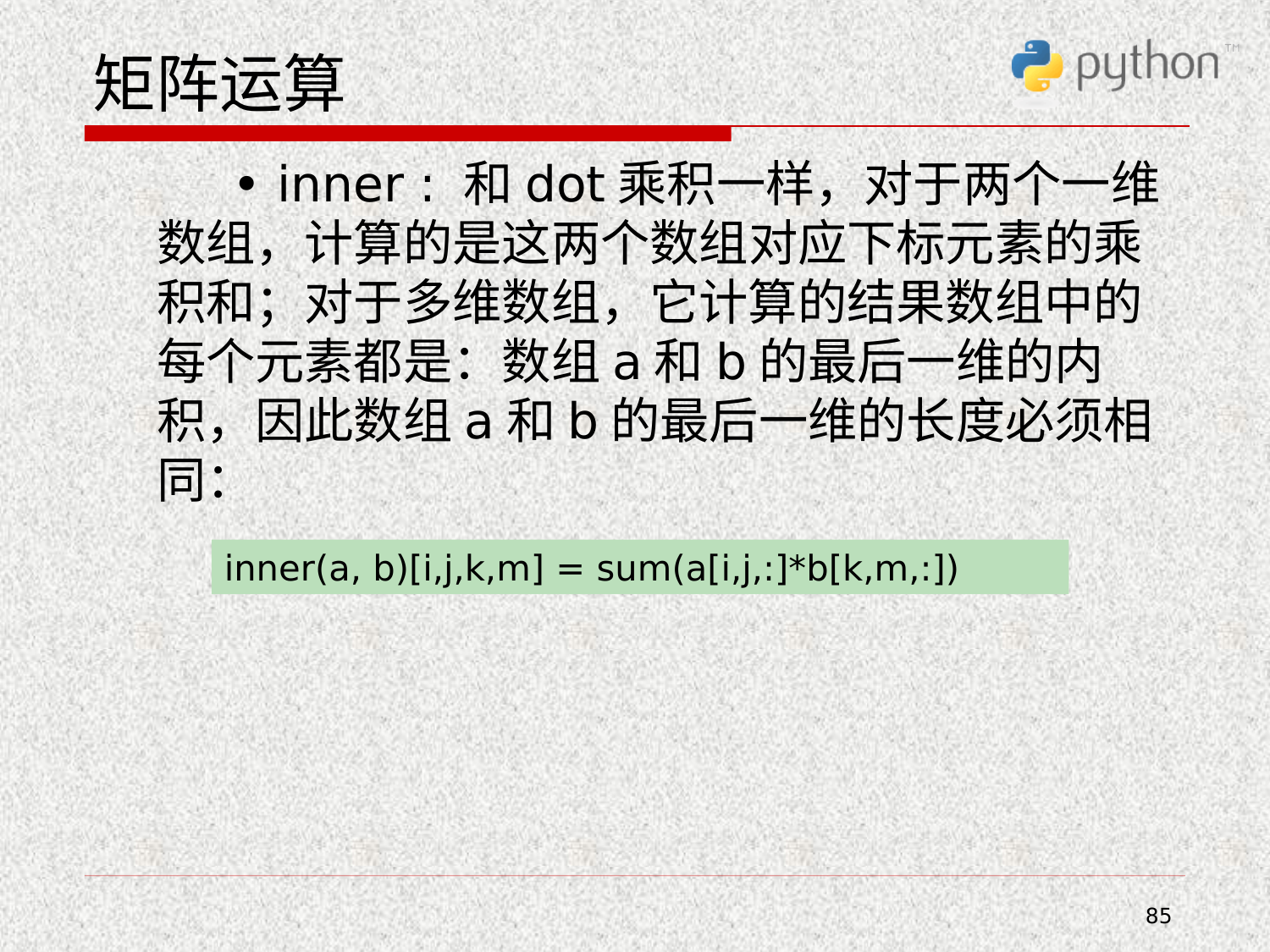

# 矩阵运算
         • inner : 和dot乘积一样，对于两个一维数组，计算的是这两个数组对应下标元素的乘积和；对于多维数组，它计算的结果数组中的每个元素都是：数组a和b的最后一维的内积，因此数组a和b的最后一维的长度必须相同：
inner(a, b)[i,j,k,m] = sum(a[i,j,:]*b[k,m,:])
85